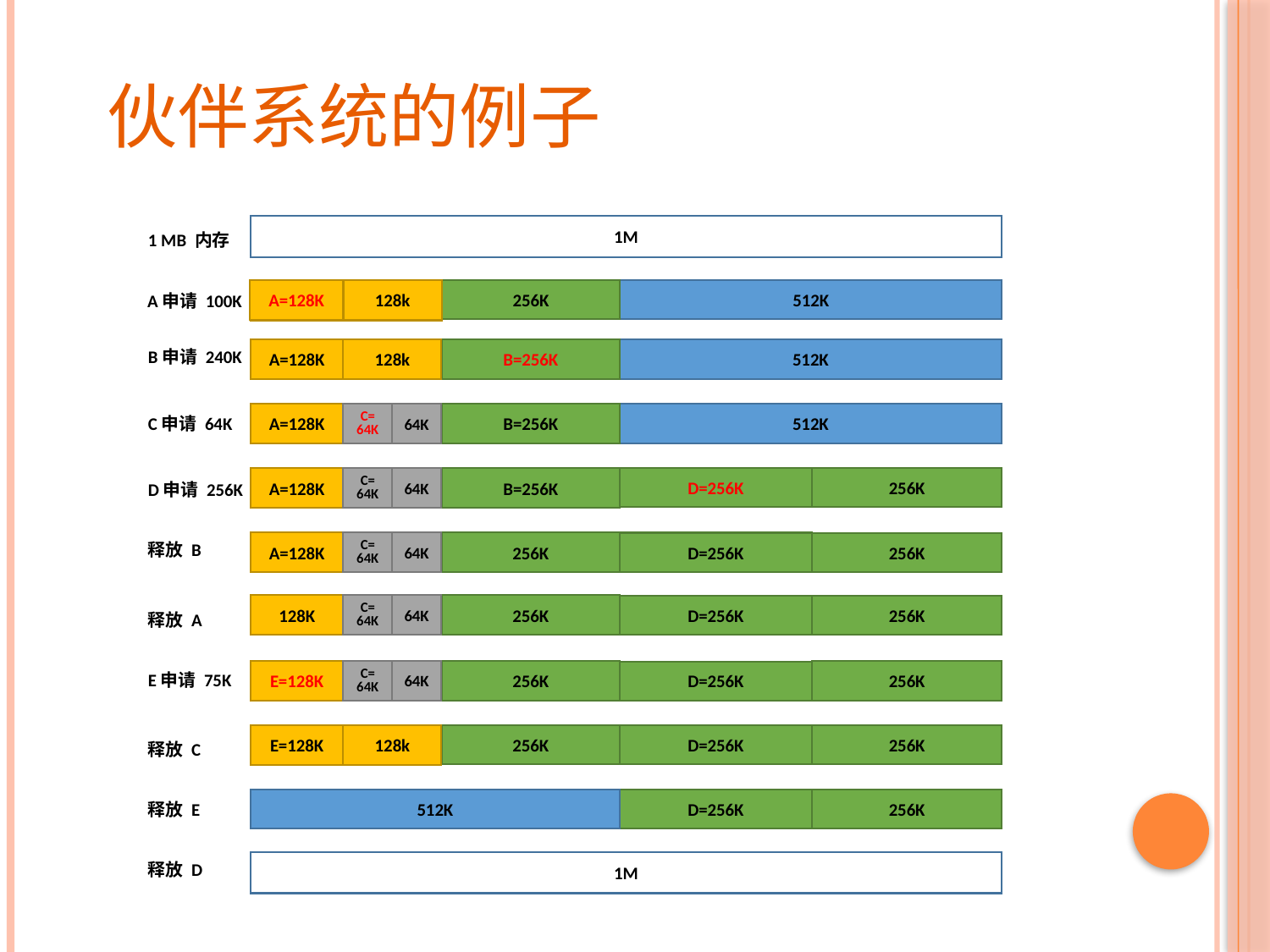

# 伙伴系统的例子
1M
1 MB 内存
512K
256K
128K
128k
256K
512K
A=128K
A申请 100K
B申请 240K
A=128K
128k
B=256K
512K
64K
A=128K
C=
64K
B=256K
512K
C申请 64K
D=256K
256K
64K
A=128K
C=
64K
B=256K
D申请 256K
释放 B
64K
A=128K
C=
64K
256K
D=256K
256K
128K
C=
64K
64K
256K
D=256K
256K
释放 A
64K
E=128K
C=
64K
256K
256K
D=256K
E申请 75K
256K
D=256K
E=128K
128k
256K
释放 C
D=256K
256K
512K
释放 E
1M
释放 D